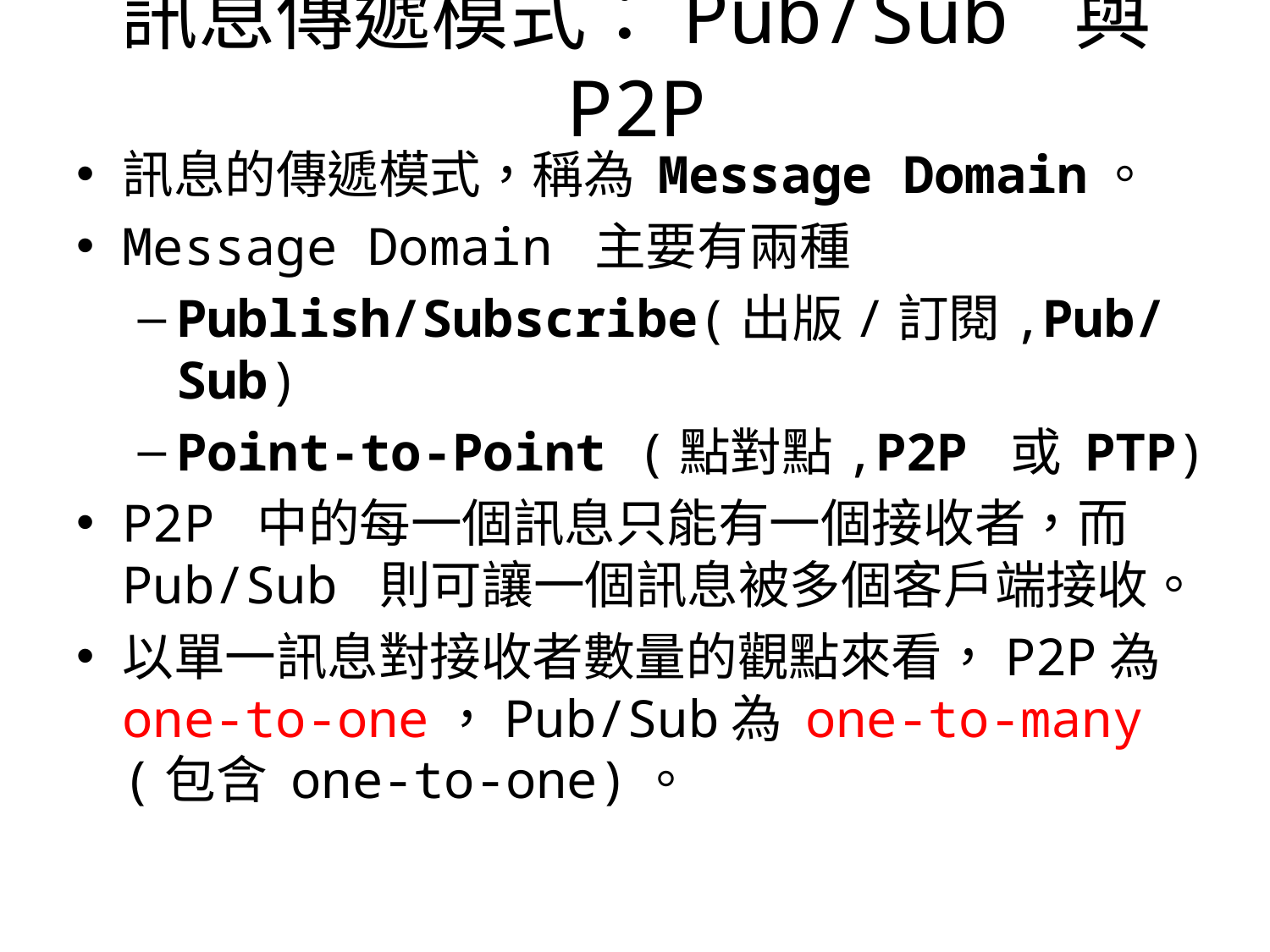

# 訊息傳遞模式：Pub/Sub 與 P2P
訊息的傳遞模式，稱為 Message Domain。
Message Domain 主要有兩種
Publish/Subscribe(出版/訂閱,Pub/Sub)
Point-to-Point (點對點,P2P 或 PTP)
P2P 中的每一個訊息只能有一個接收者，而 Pub/Sub 則可讓一個訊息被多個客戶端接收。
以單一訊息對接收者數量的觀點來看，P2P為one-to-one，Pub/Sub為 one-to-many (包含 one-to-one)。